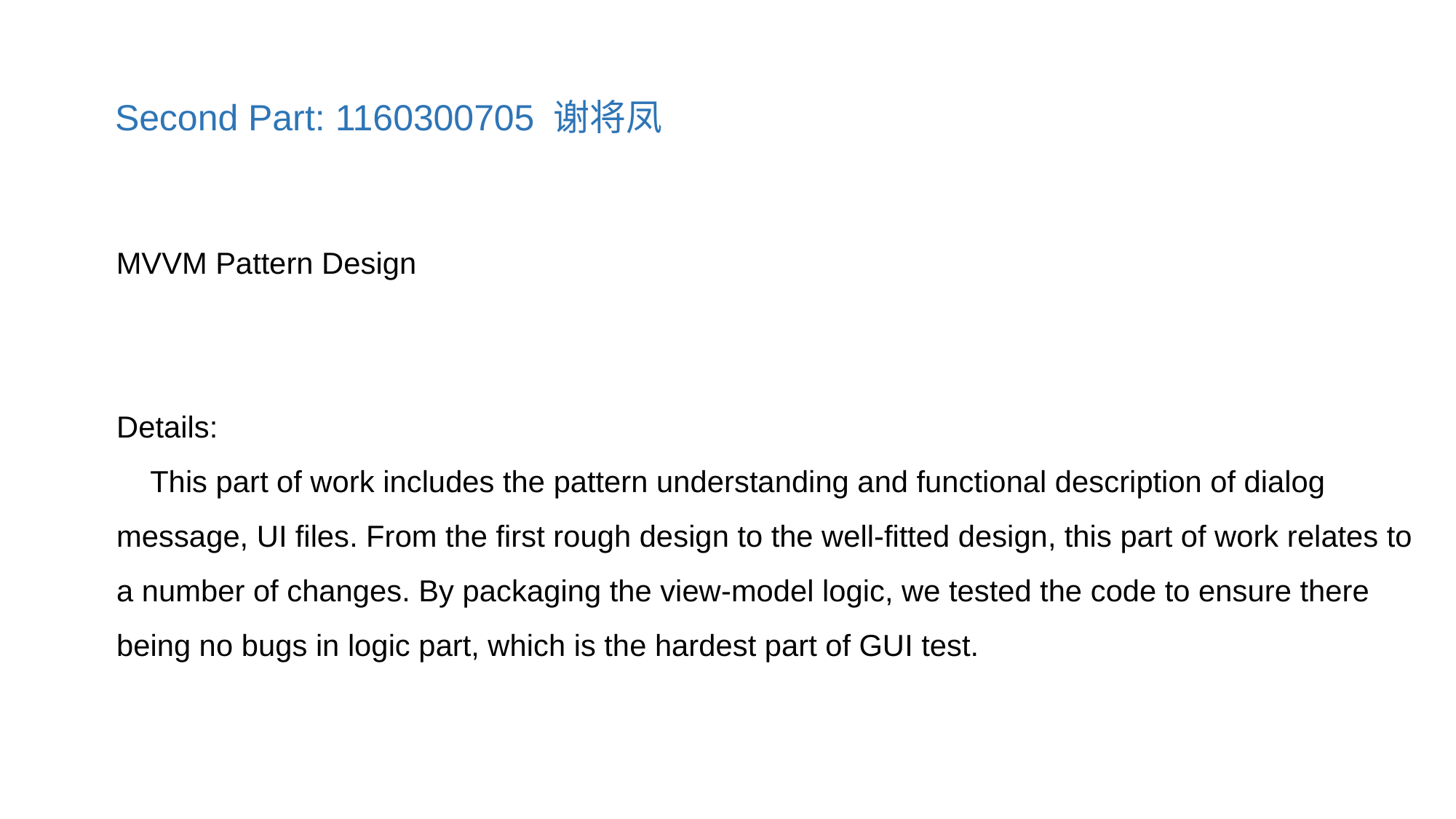

Second Part: 1160300705 谢将凤
MVVM Pattern Design
Details:
    This part of work includes the pattern understanding and functional description of dialog message, UI files. From the first rough design to the well-fitted design, this part of work relates to a number of changes. By packaging the view-model logic, we tested the code to ensure there being no bugs in logic part, which is the hardest part of GUI test.